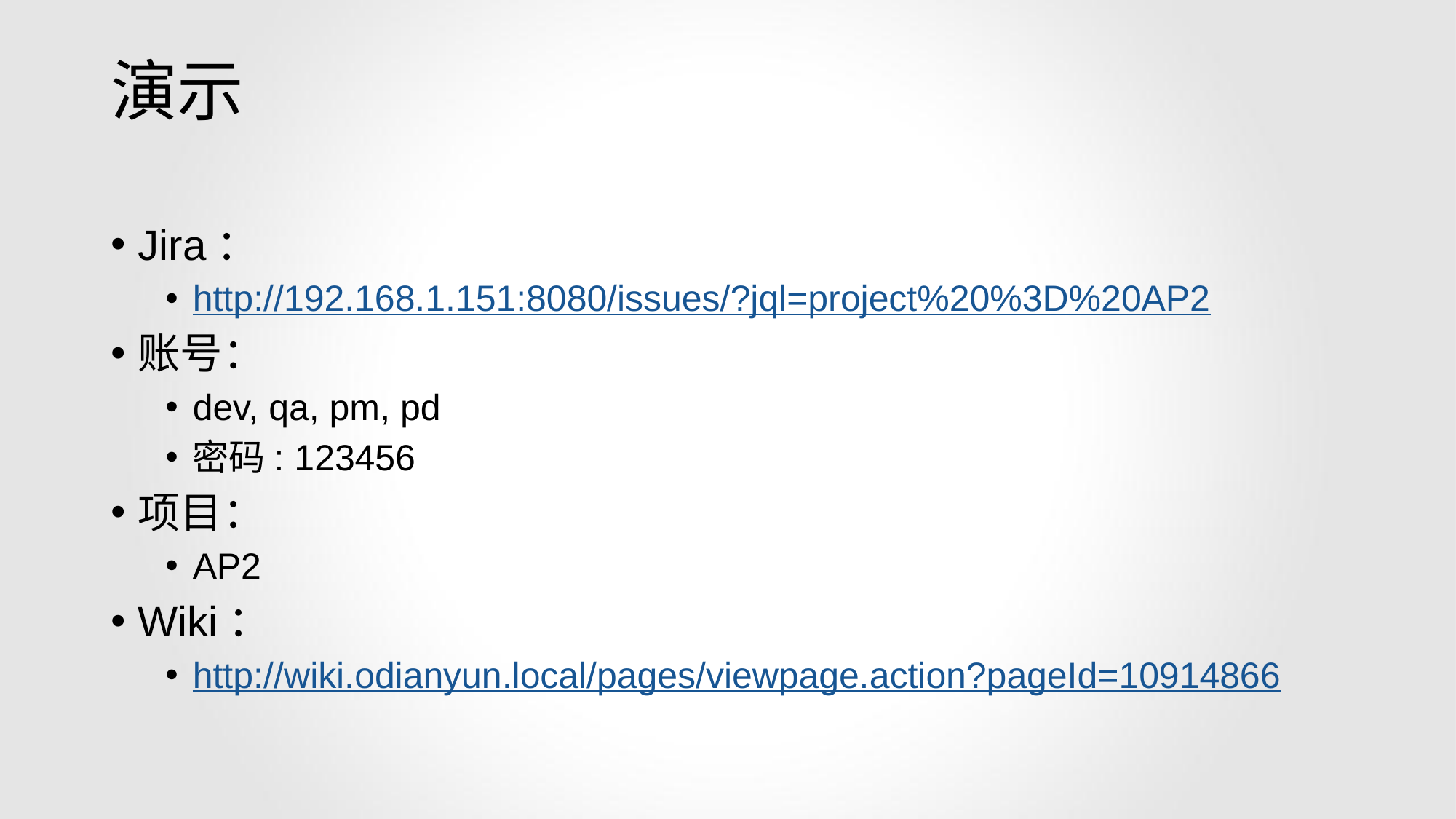

# 演示
Jira：
http://192.168.1.151:8080/issues/?jql=project%20%3D%20AP2
账号：
dev, qa, pm, pd
密码: 123456
项目：
AP2
Wiki：
http://wiki.odianyun.local/pages/viewpage.action?pageId=10914866